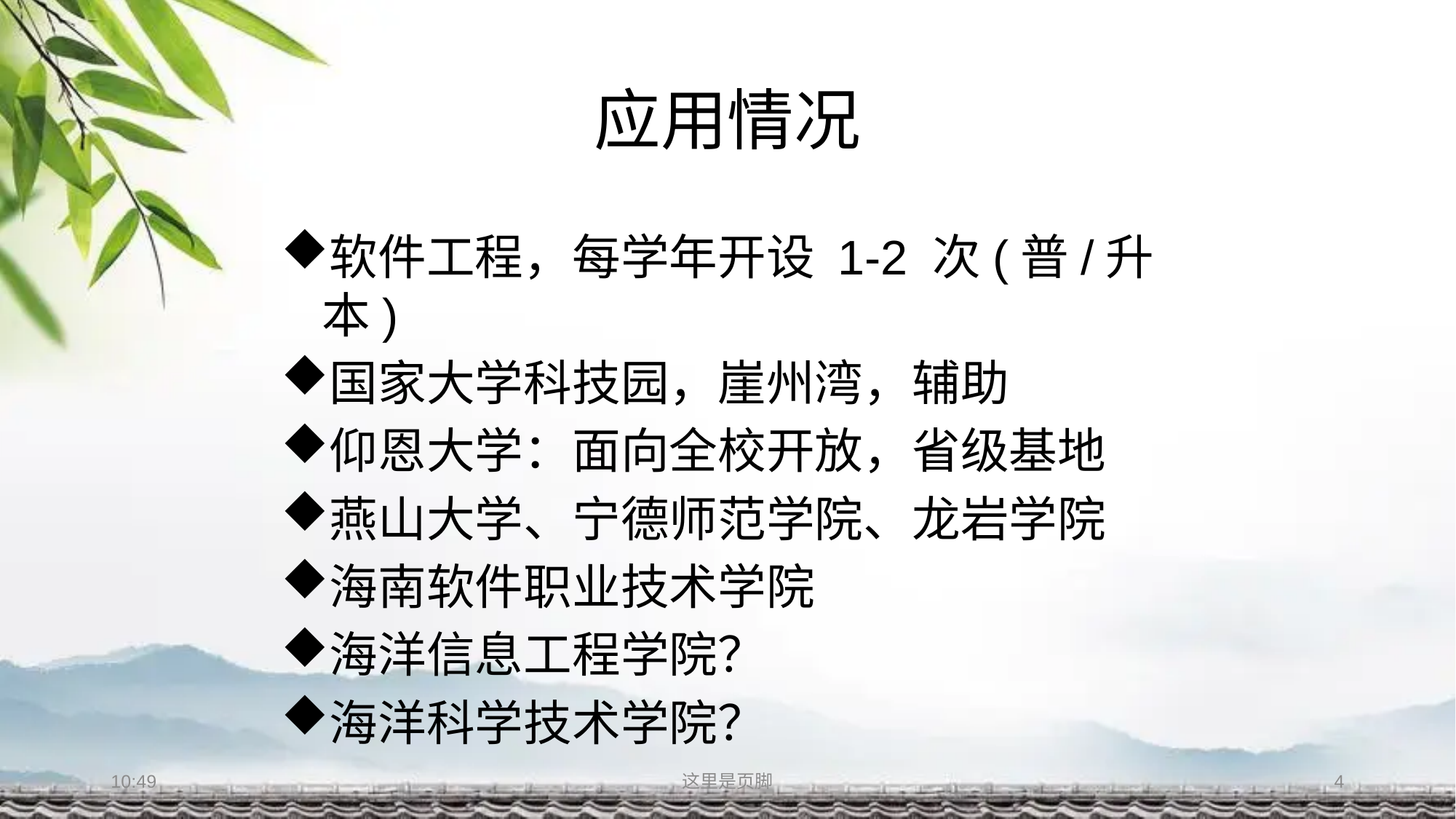

# 应用情况
软件工程，每学年开设 1-2 次(普/升本)
国家大学科技园，崖州湾，辅助
仰恩大学：面向全校开放，省级基地
燕山大学、宁德师范学院、龙岩学院
海南软件职业技术学院
海洋信息工程学院？
海洋科学技术学院？

10:49
这里是页脚
4